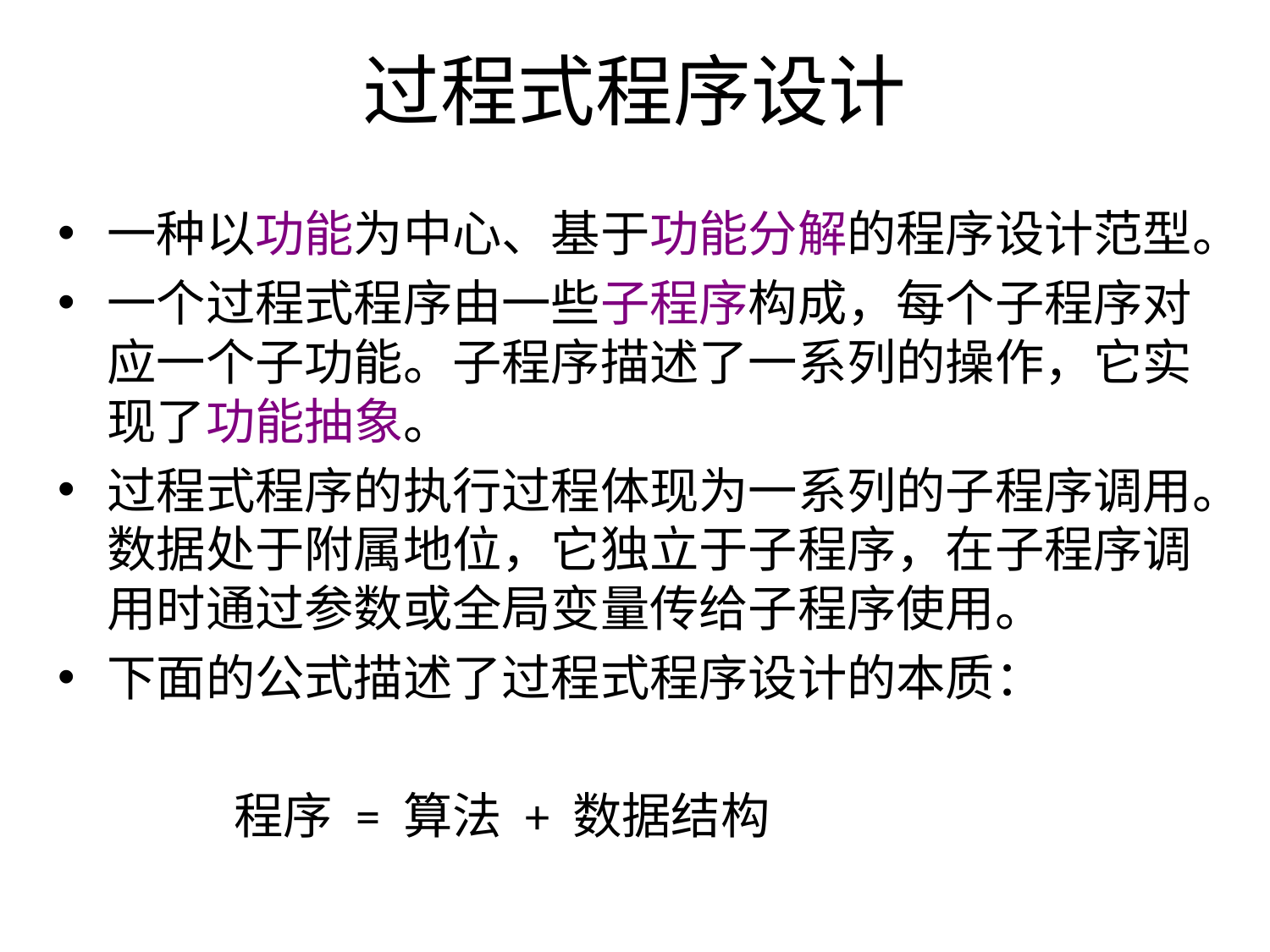

# 过程式程序设计
一种以功能为中心、基于功能分解的程序设计范型。
一个过程式程序由一些子程序构成，每个子程序对应一个子功能。子程序描述了一系列的操作，它实现了功能抽象。
过程式程序的执行过程体现为一系列的子程序调用。数据处于附属地位，它独立于子程序，在子程序调用时通过参数或全局变量传给子程序使用。
下面的公式描述了过程式程序设计的本质：

		程序 = 算法 + 数据结构